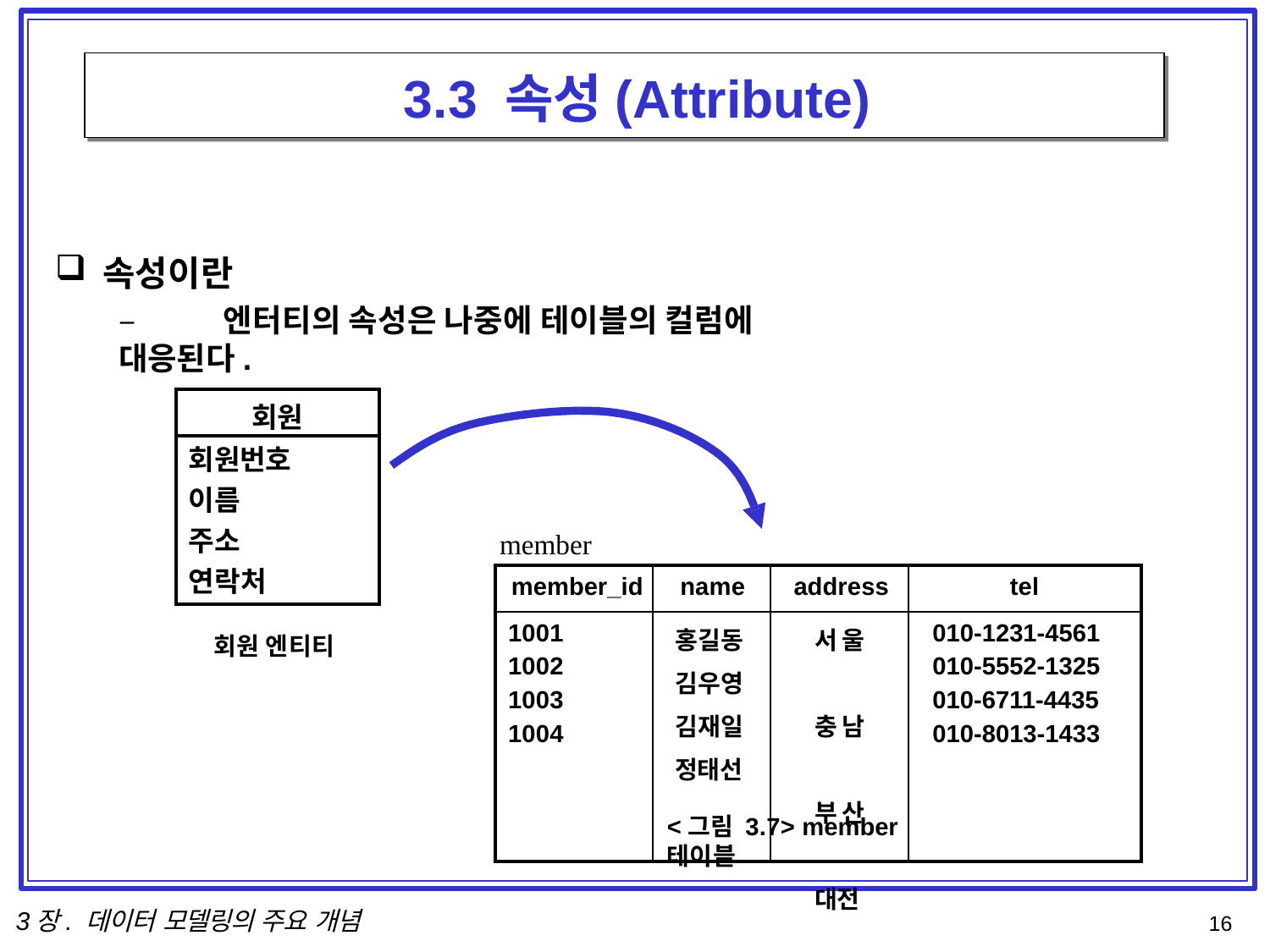

# 3.3 속성(Attribute)
속성이란
–	엔터티의 속성은 나중에 테이블의 컬럼에 대응된다.
| 회원 |
| --- |
| 회원번호 이름 주소 연락처 |

member
| member\_id | name | address | tel |
| --- | --- | --- | --- |
| 1001 1002 1003 1004 | 홍길동 김우영 김재일 정태선 | 서울 충남 부산 대전 | 010-1231-4561 010-5552-1325 010-6711-4435 010-8013-1433 |
회원 엔티티
<그림 3.7> member 테이블
3장. 데이터 모델링의 주요 개념
16